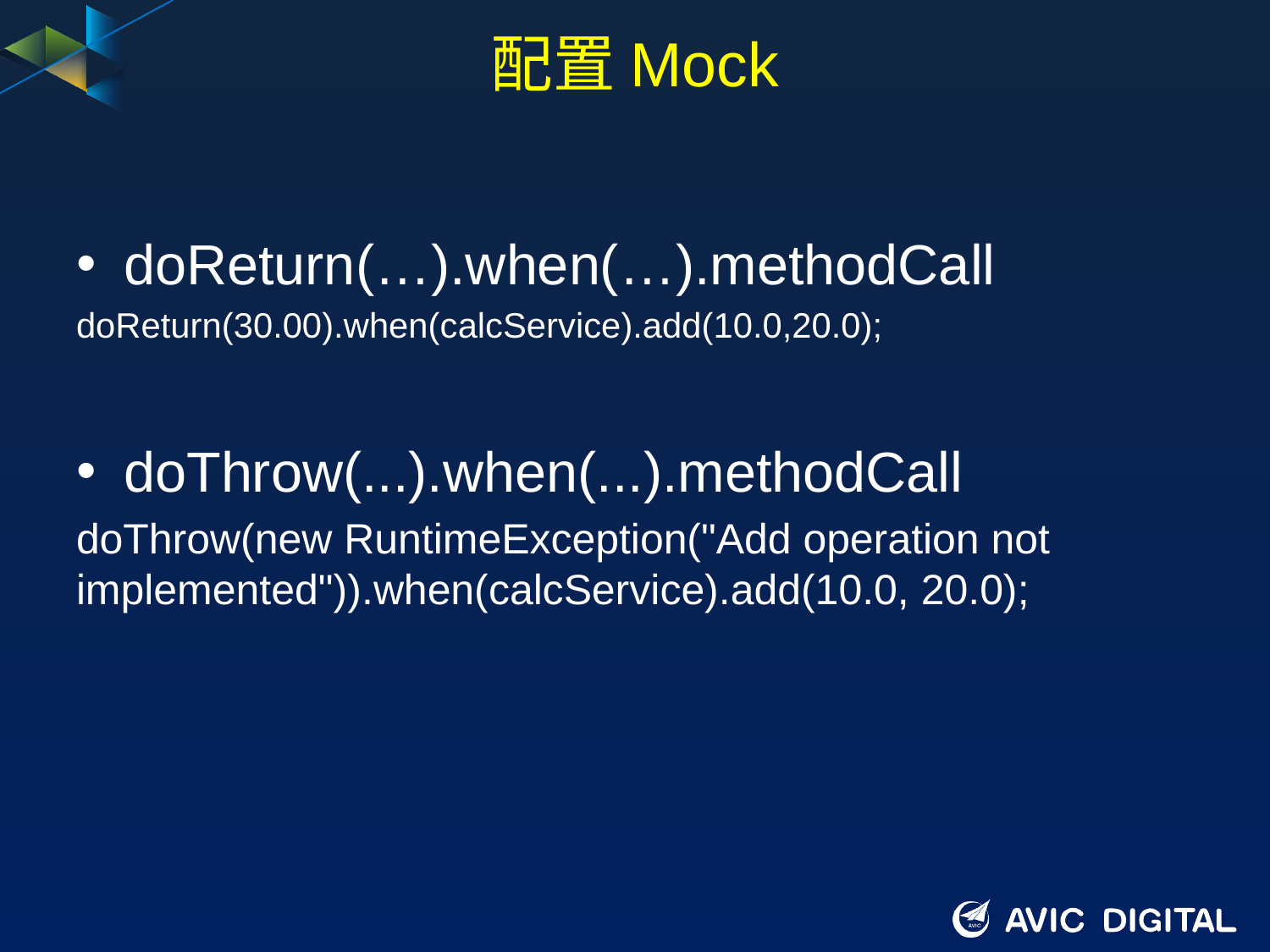

# 配置Mock
doReturn(…​).when(…​).methodCall
doReturn(30.00).when(calcService).add(10.0,20.0);

doThrow(...).when(...).methodCall
doThrow(new RuntimeException("Add operation not implemented")).when(calcService).add(10.0, 20.0);